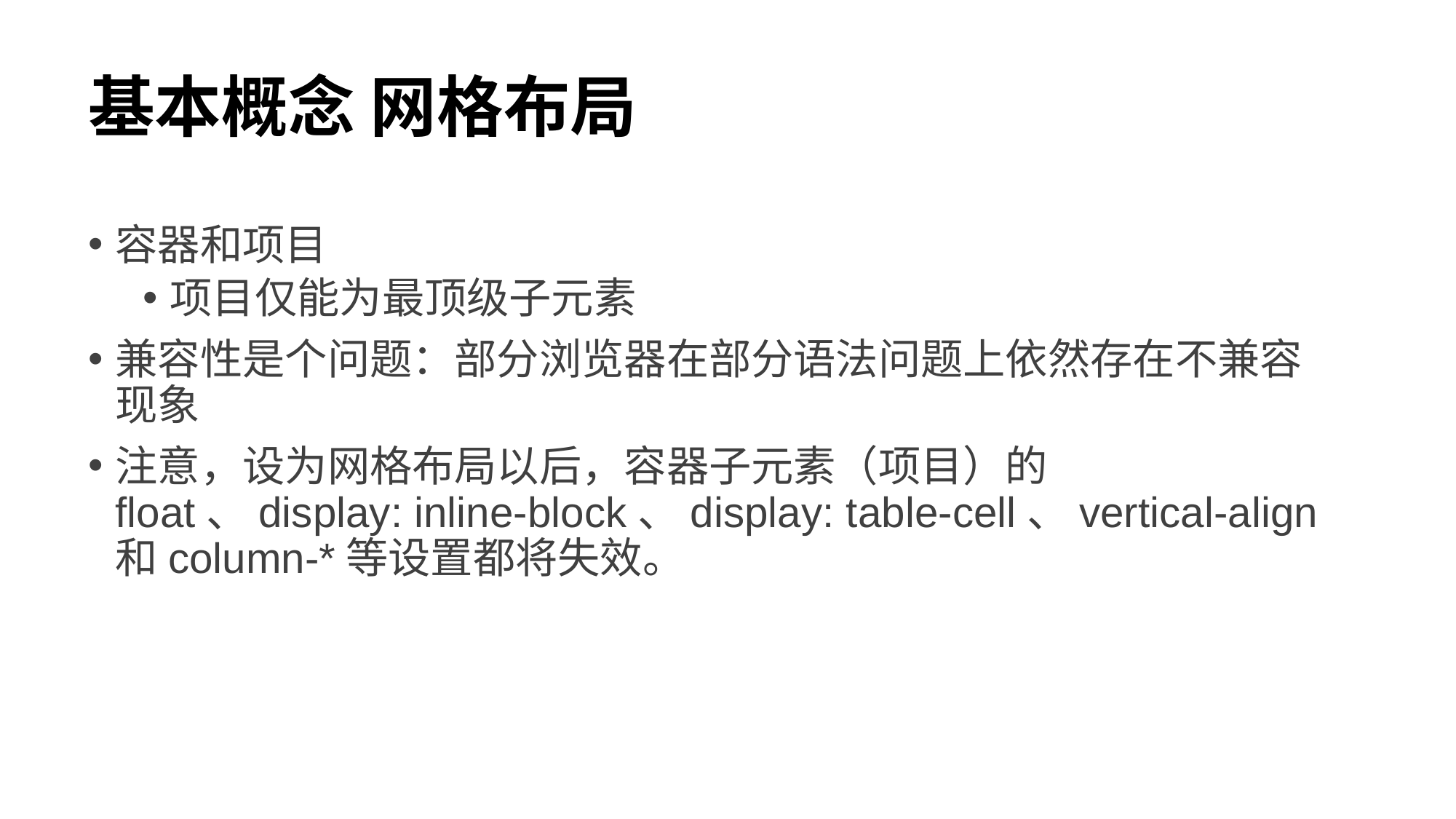

# 基本概念 网格布局
容器和项目
项目仅能为最顶级子元素
兼容性是个问题：部分浏览器在部分语法问题上依然存在不兼容现象
注意，设为网格布局以后，容器子元素（项目）的float、display: inline-block、display: table-cell、vertical-align和column-*等设置都将失效。